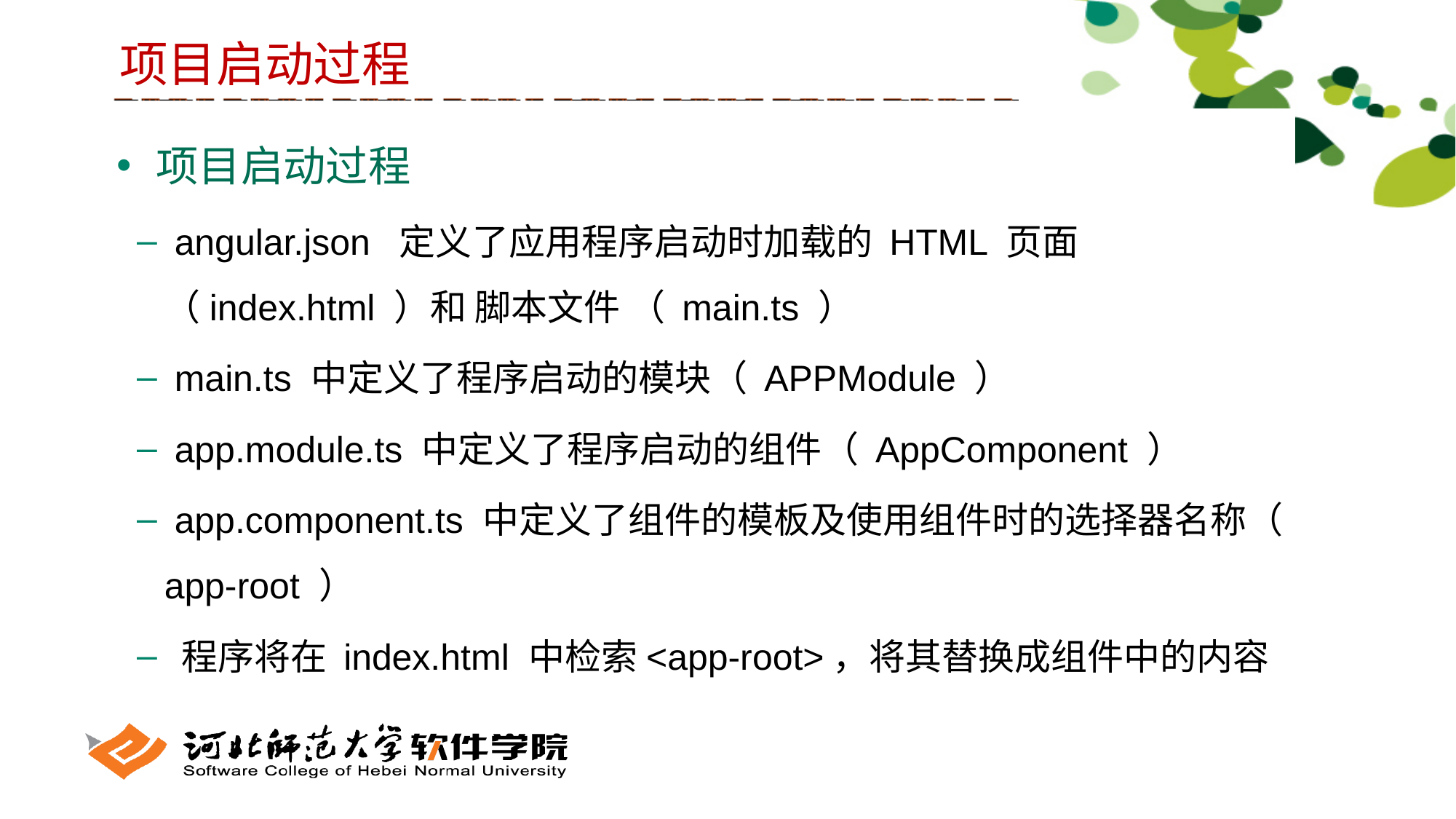

项目启动过程
 项目启动过程
 angular.json  定义了应用程序启动时加载的 HTML 页面（index.html ）和 脚本文件 （ main.ts ）
 main.ts 中定义了程序启动的模块（ APPModule ）
 app.module.ts 中定义了程序启动的组件（ AppComponent ）
 app.component.ts 中定义了组件的模板及使用组件时的选择器名称（ app-root ）
 程序将在 index.html 中检索<app-root>，将其替换成组件中的内容